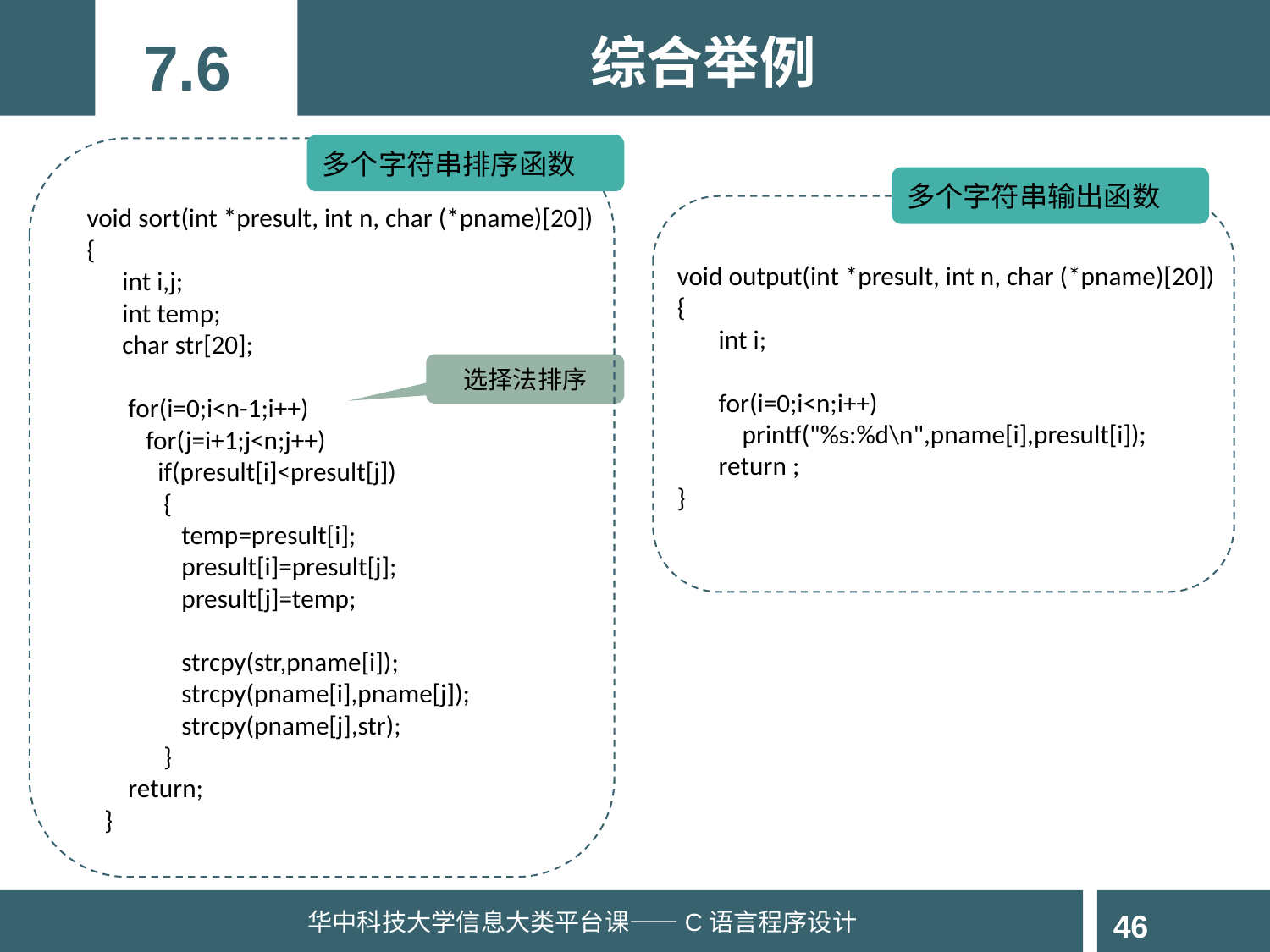

综合举例
7.6
多个字符串排序函数

多个字符串输出函数
 void sort(int *presult, int n, char (*pname)[20])
 {
       int i,j;
       int temp;
       char str[20];

        for(i=0;i<n-1;i++)
           for(j=i+1;j<n;j++)
             if(presult[i]<presult[j])
              {
                 temp=presult[i];
                 presult[i]=presult[j];
                 presult[j]=temp;

                 strcpy(str,pname[i]);
                 strcpy(pname[i],pname[j]);
                 strcpy(pname[j],str);
              }
        return;
    }

 void output(int *presult, int n, char (*pname)[20])
 {
        int i;

        for(i=0;i<n;i++)
            printf("%s:%d\n",pname[i],presult[i]);
        return ;
 }
选择法排序